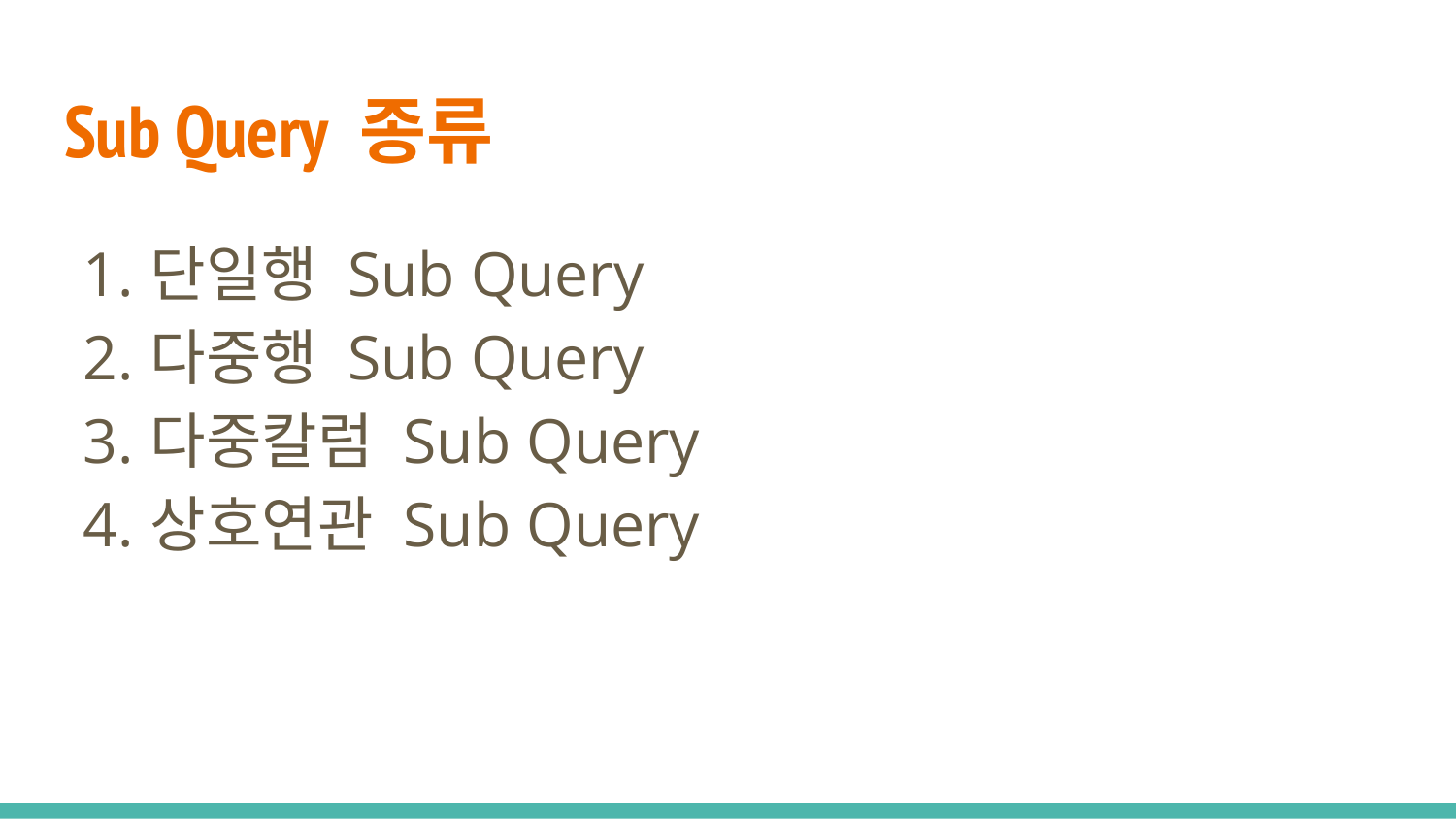

# Sub Query 종류
단일행 Sub Query
다중행 Sub Query
다중칼럼 Sub Query
상호연관 Sub Query